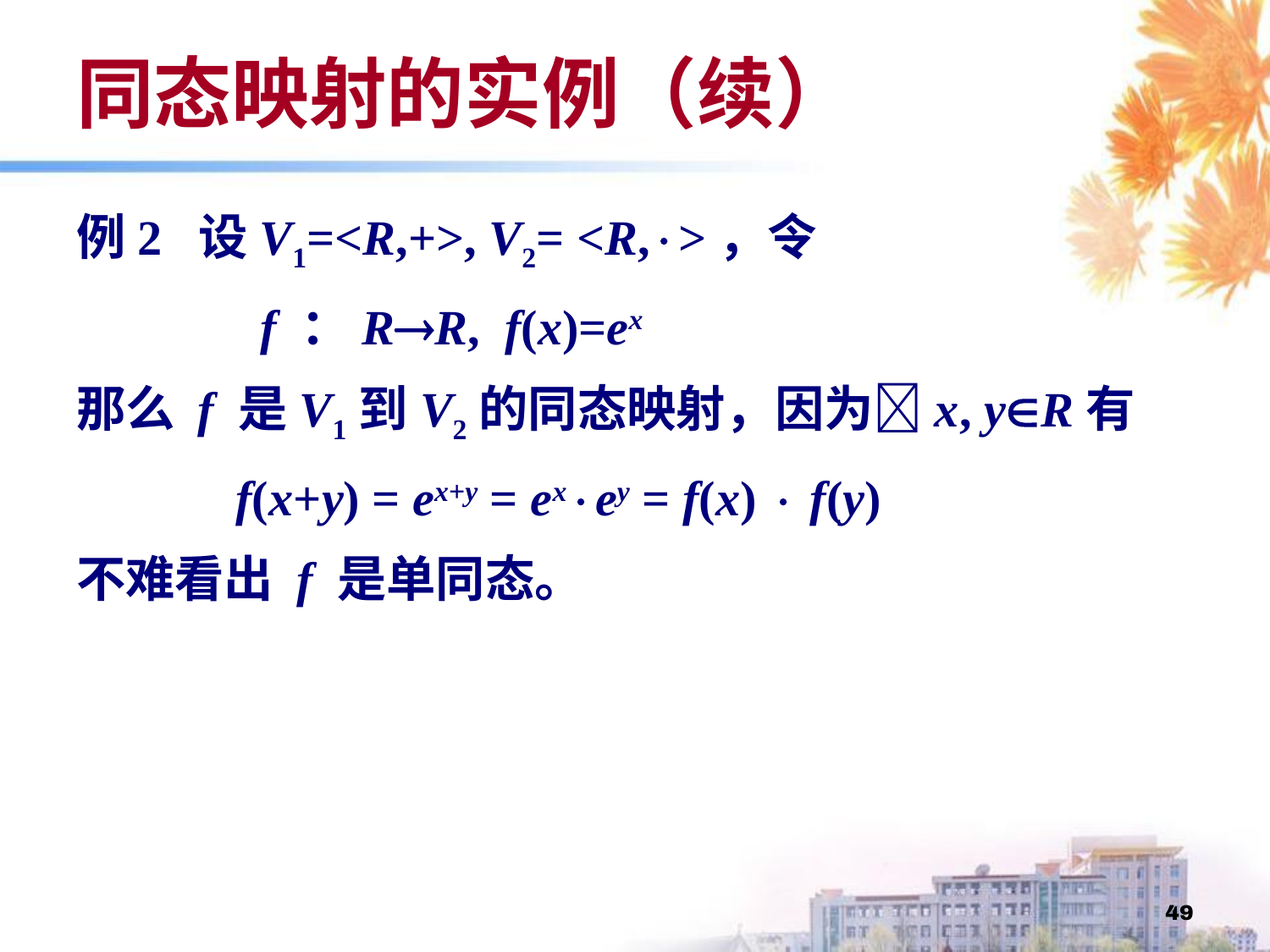

# 同态映射的实例（续）
例2  设V1=<R,+>, V2= <R,⋅>，令
               f ：R→R,  f(x)=ex
那么 f 是V1到V2的同态映射，因为∀x, y∈R有
             f(x+y) = ex+y = ex⋅ey = f(x) ⋅ f(y)
不难看出 f 是单同态。

49